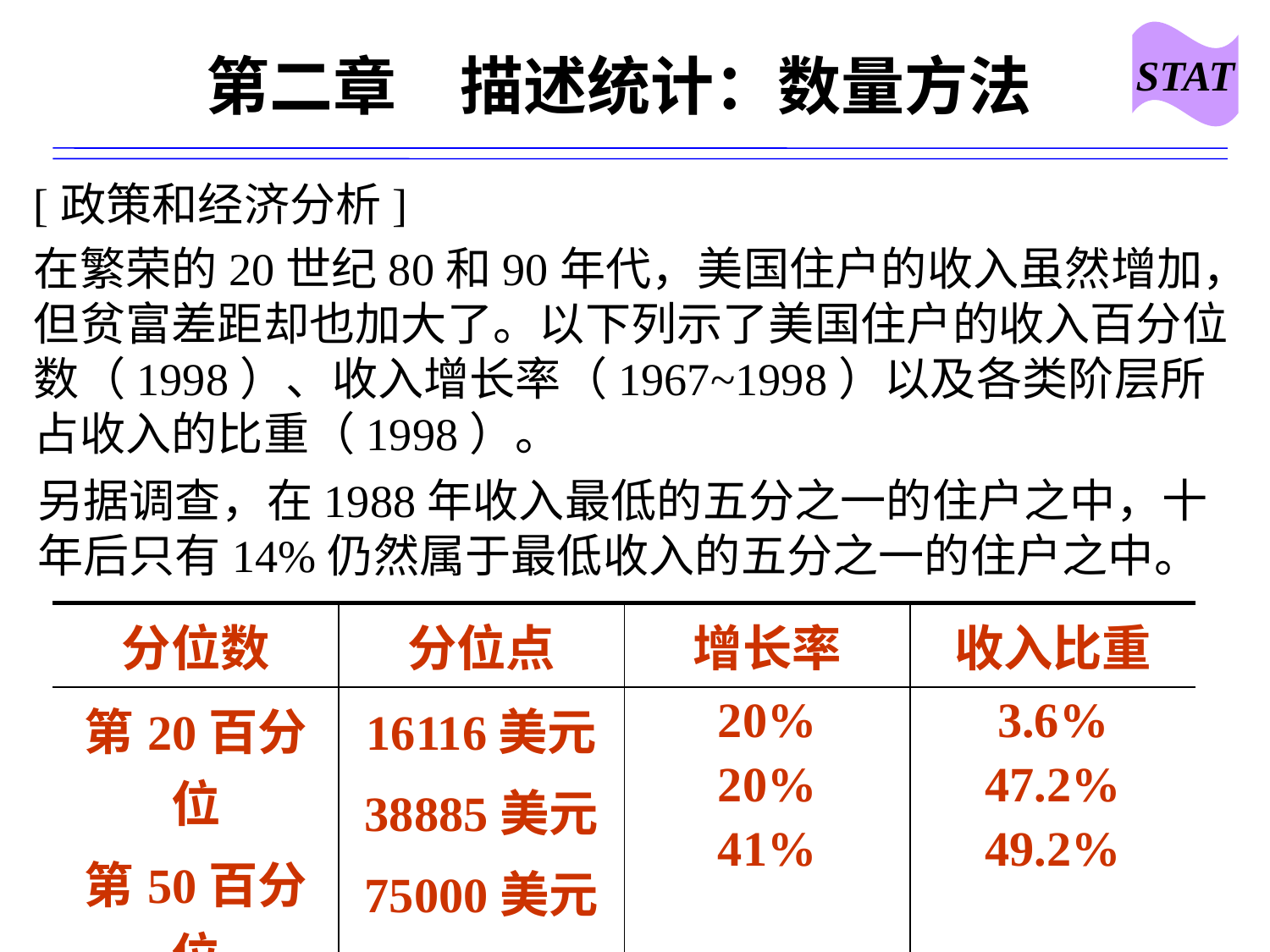

STAT
# 第二章　描述统计：数量方法

[政策和经济分析]
在繁荣的20世纪80和90年代，美国住户的收入虽然增加，但贫富差距却也加大了。以下列示了美国住户的收入百分位数（1998）、收入增长率（1967~1998）以及各类阶层所占收入的比重（1998）。
另据调查，在1988年收入最低的五分之一的住户之中，十年后只有14%仍然属于最低收入的五分之一的住户之中。
| 分位数 | 分位点 | 增长率 | 收入比重 |
| --- | --- | --- | --- |
| 第20百分位 第50百分位 第80百分位 | 16116美元 38885美元 75000美元 | 20% 20% 41% | 3.6% 47.2% 49.2% |